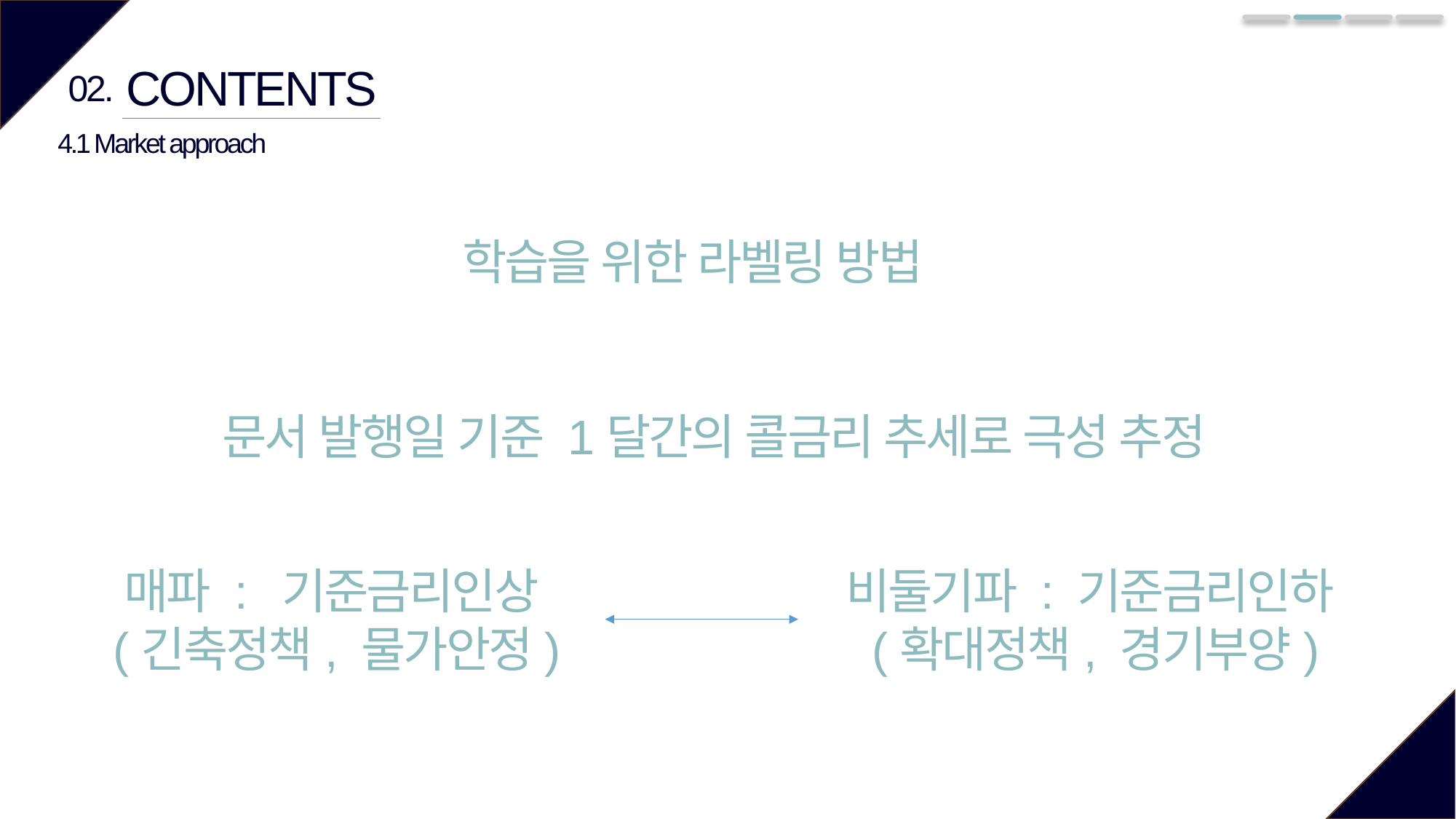

CONTENTS
02.
4.1 Market approach
학습을 위한 라벨링 방법
문서 발행일 기준 1달간의 콜금리 추세로 극성 추정
매파 :  기준금리인상(긴축정책, 물가안정)
비둘기파 : 기준금리인하(확대정책, 경기부양)